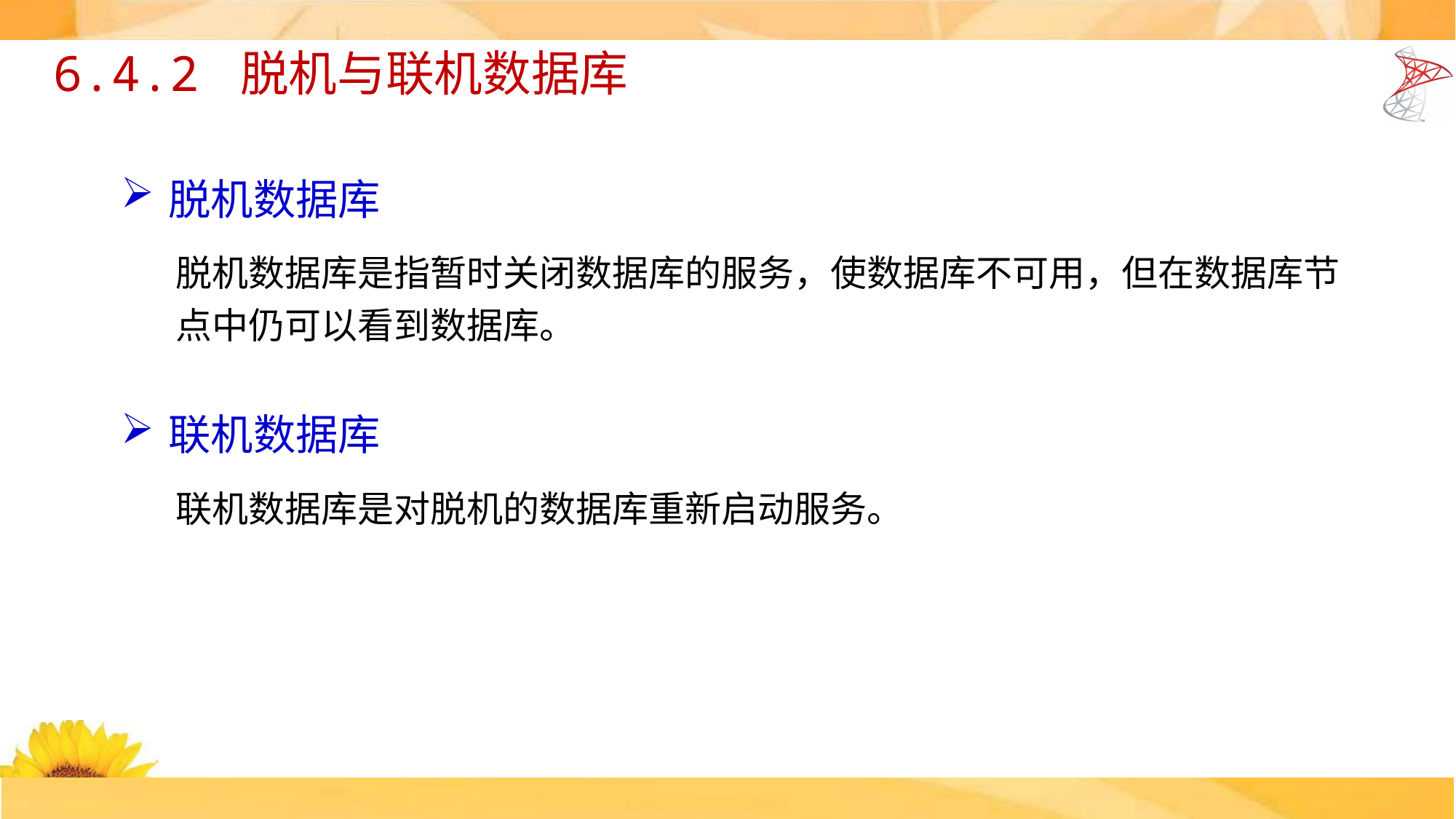

# 6.4.2 脱机与联机数据库
脱机数据库
脱机数据库是指暂时关闭数据库的服务，使数据库不可用，但在数据库节点中仍可以看到数据库。
联机数据库
联机数据库是对脱机的数据库重新启动服务。